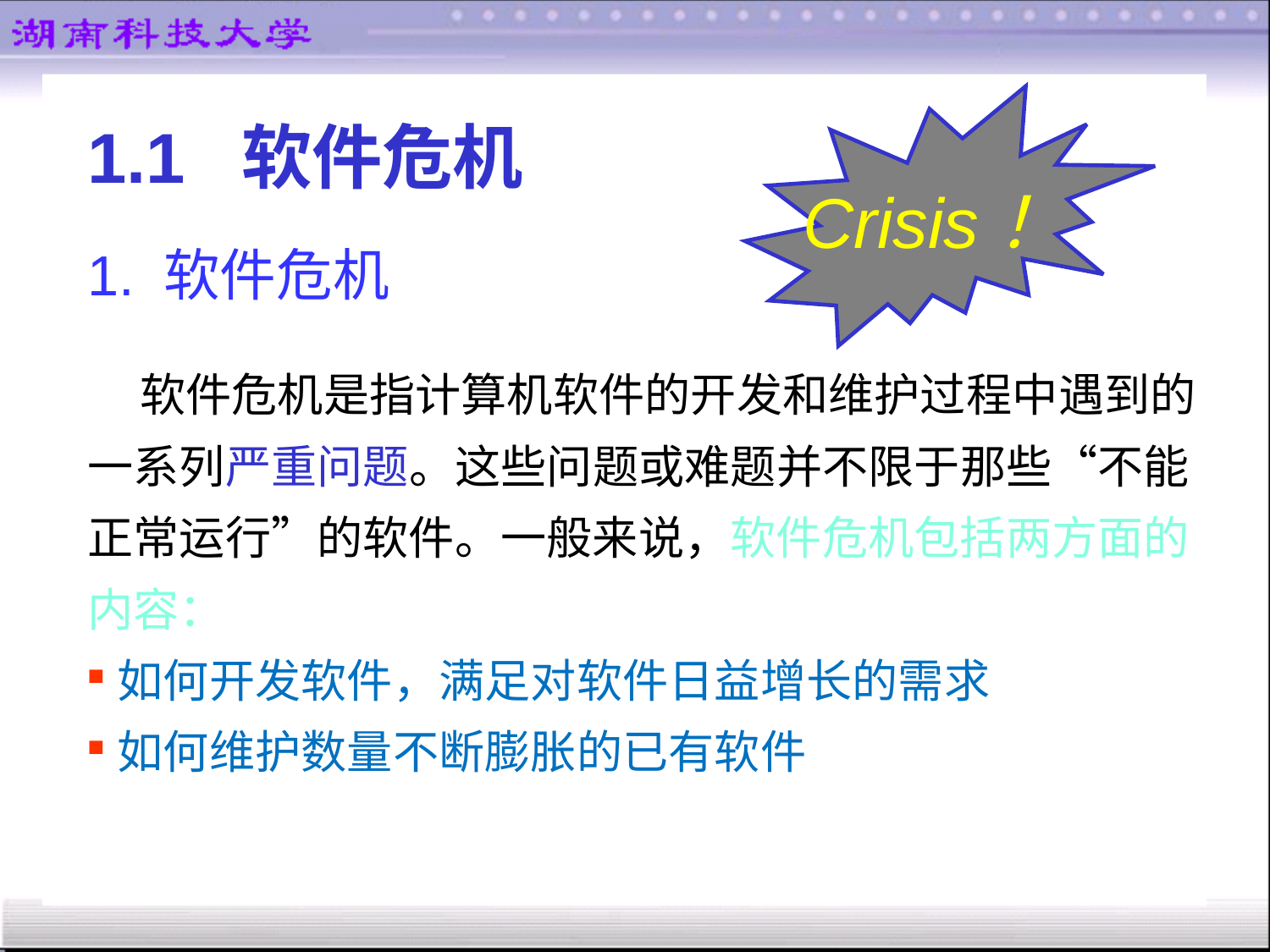

Crisis！
1.1  软件危机

1. 软件危机

    软件危机是指计算机软件的开发和维护过程中遇到的一系列严重问题。这些问题或难题并不限于那些“不能正常运行”的软件。一般来说，软件危机包括两方面的内容：
如何开发软件，满足对软件日益增长的需求
如何维护数量不断膨胀的已有软件